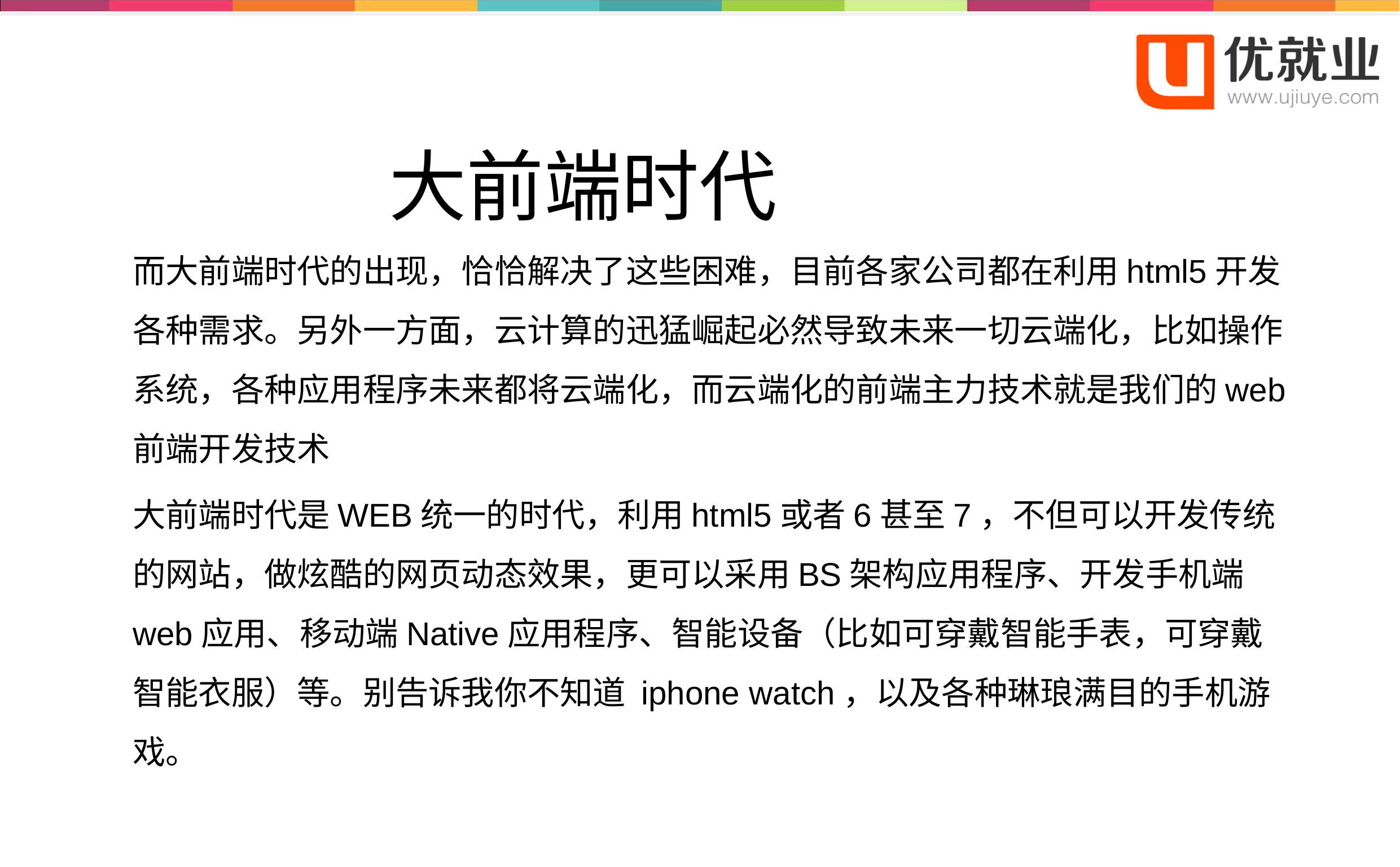

# 大前端时代
而大前端时代的出现，恰恰解决了这些困难，目前各家公司都在利用html5开发各种需求。另外一方面，云计算的迅猛崛起必然导致未来一切云端化，比如操作系统，各种应用程序未来都将云端化，而云端化的前端主力技术就是我们的web前端开发技术
大前端时代是WEB统一的时代，利用html5或者6甚至7，不但可以开发传统的网站，做炫酷的网页动态效果，更可以采用BS架构应用程序、开发手机端web应用、移动端Native应用程序、智能设备（比如可穿戴智能手表，可穿戴智能衣服）等。别告诉我你不知道 iphone watch，以及各种琳琅满目的手机游戏。